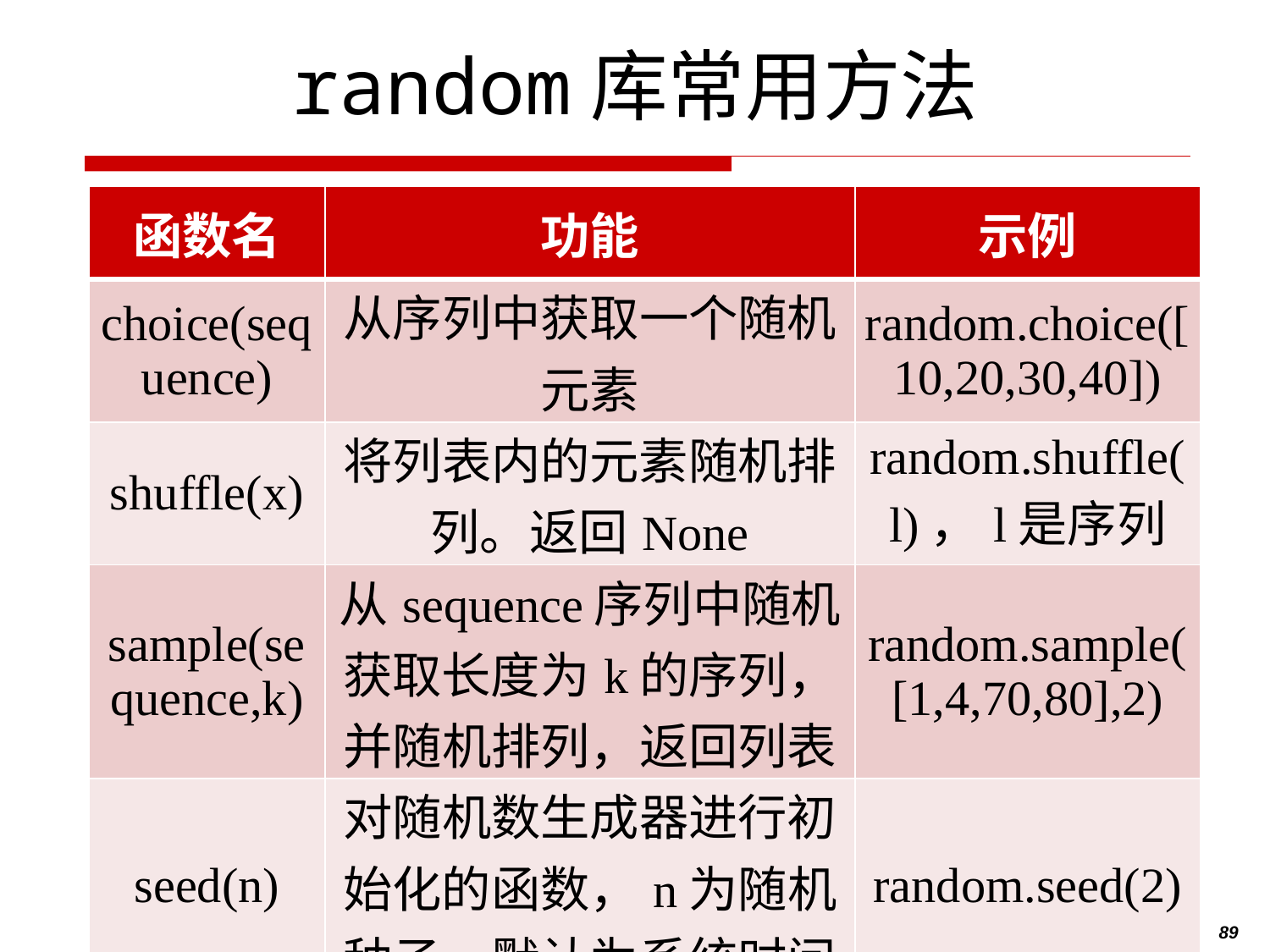

# random库常用方法
| 函数名 | 功能 | 示例 |
| --- | --- | --- |
| choice(sequence) | 从序列中获取一个随机元素 | random.choice([10,20,30,40]) |
| shuffle(x) | 将列表内的元素随机排列。返回None | random.shuffle(l)，l是序列 |
| sample(sequence,k) | 从sequence序列中随机获取长度为k的序列，并随机排列，返回列表 | random.sample([1,4,70,80],2) |
| seed(n) | 对随机数生成器进行初始化的函数，n为随机种子，默认为系统时间 | random.seed(2) |
89